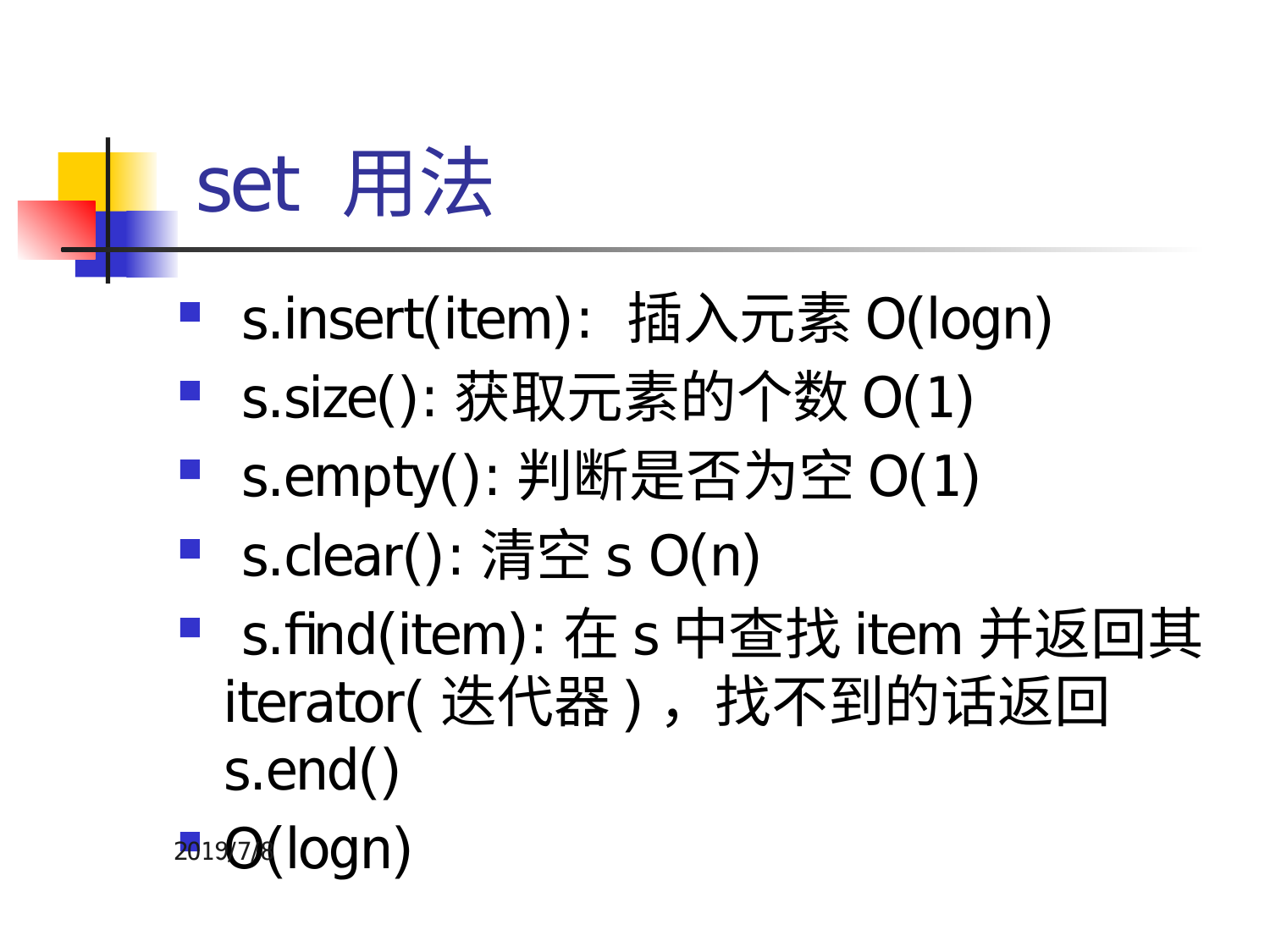

# set 用法
 s.insert(item): 插入元素O(logn)
 s.size():获取元素的个数O(1)
 s.empty():判断是否为空O(1)
 s.clear():清空s O(n)
 s.find(item):在s中查找item并返回其iterator(迭代器)，找不到的话返回s.end()
O(logn)
2019/7/8